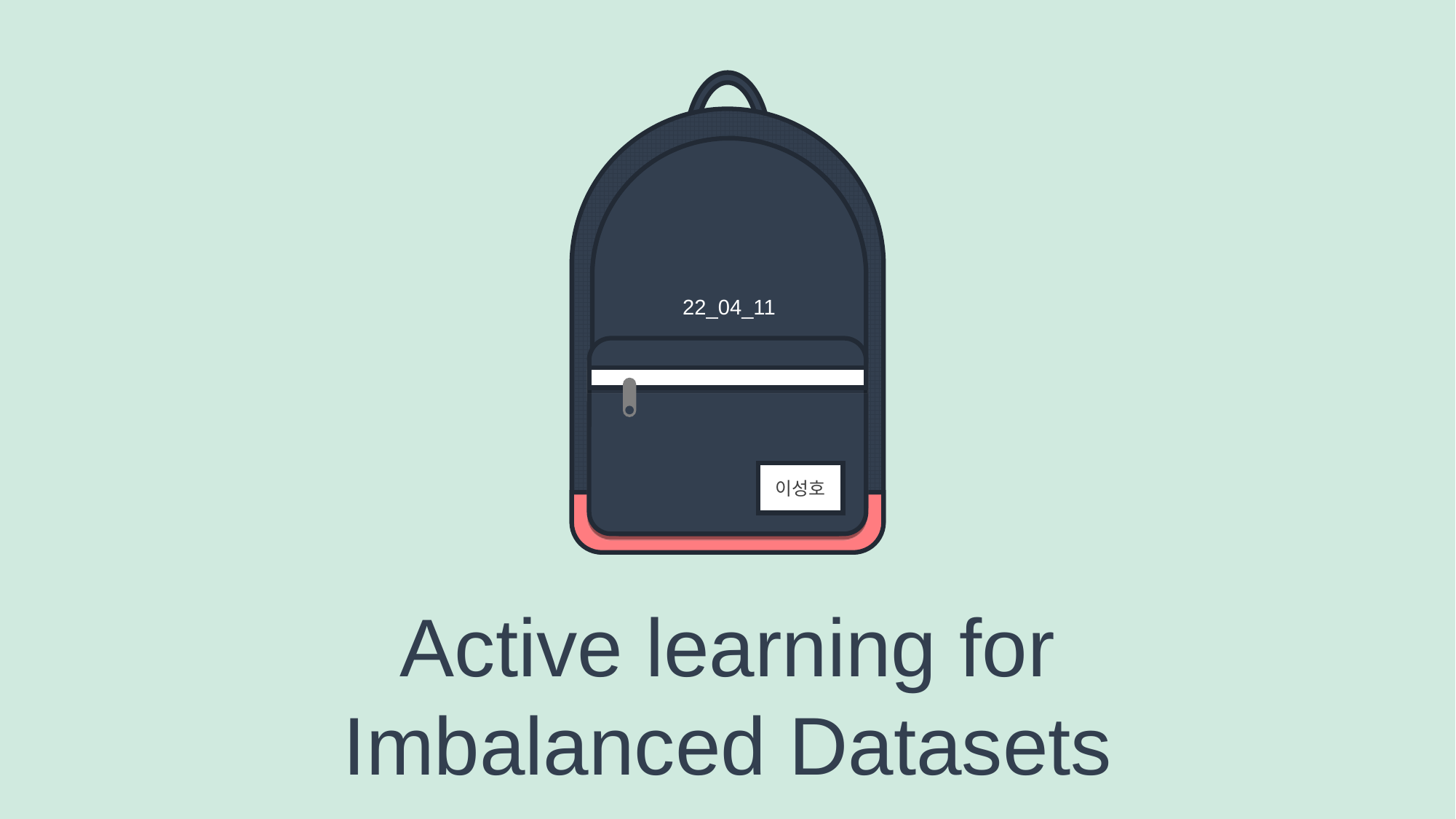

22_04_11

이성호

Active learning for Imbalanced Datasets